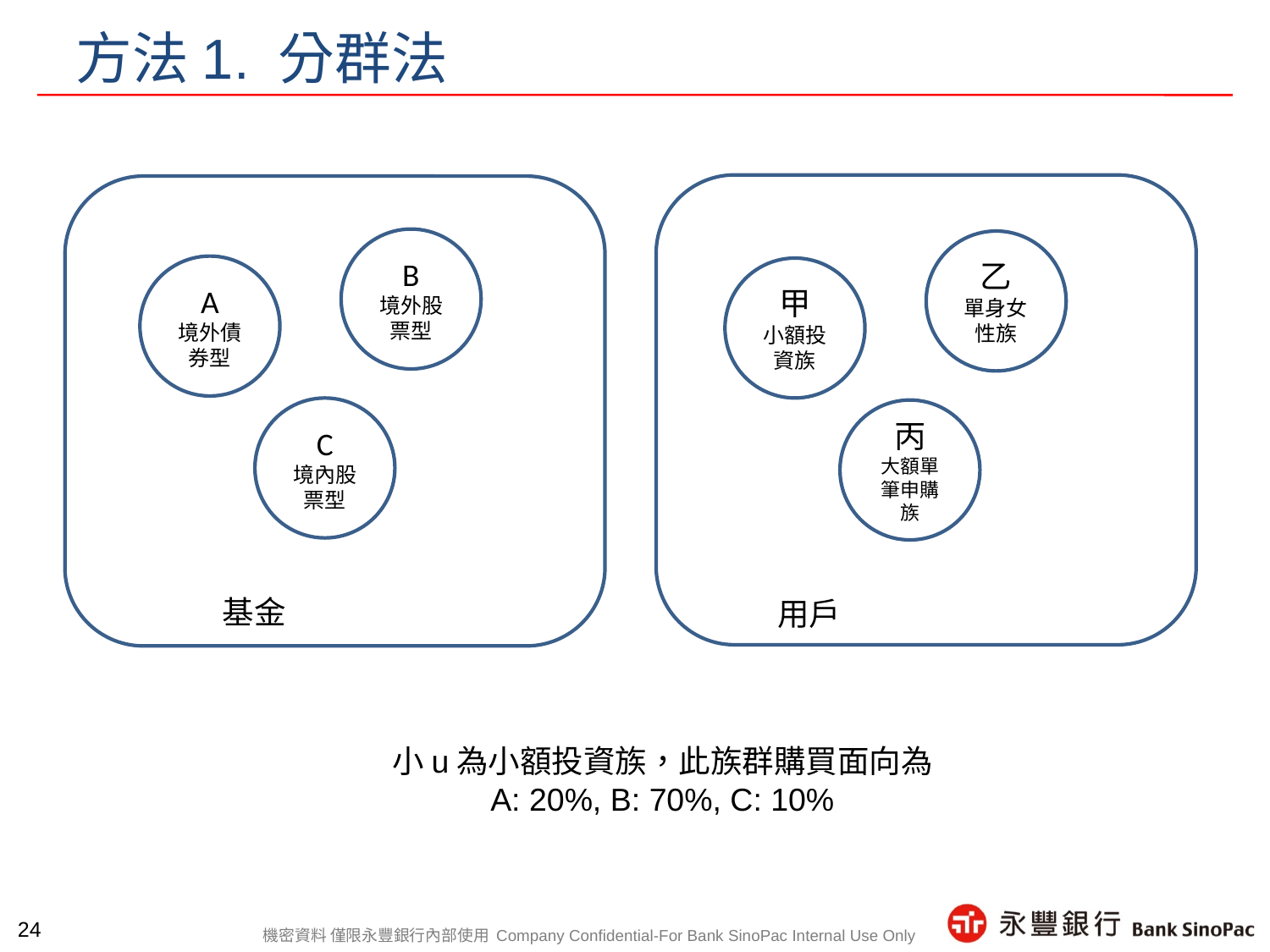

# 方法1. 分群法

B
境外股票型
乙
單身女性族
A
境外債券型
甲
小額投資族
C
境內股票型
丙
大額單筆申購族
基金
用戶
小u為小額投資族，此族群購買面向為
A: 20%, B: 70%, C: 10%